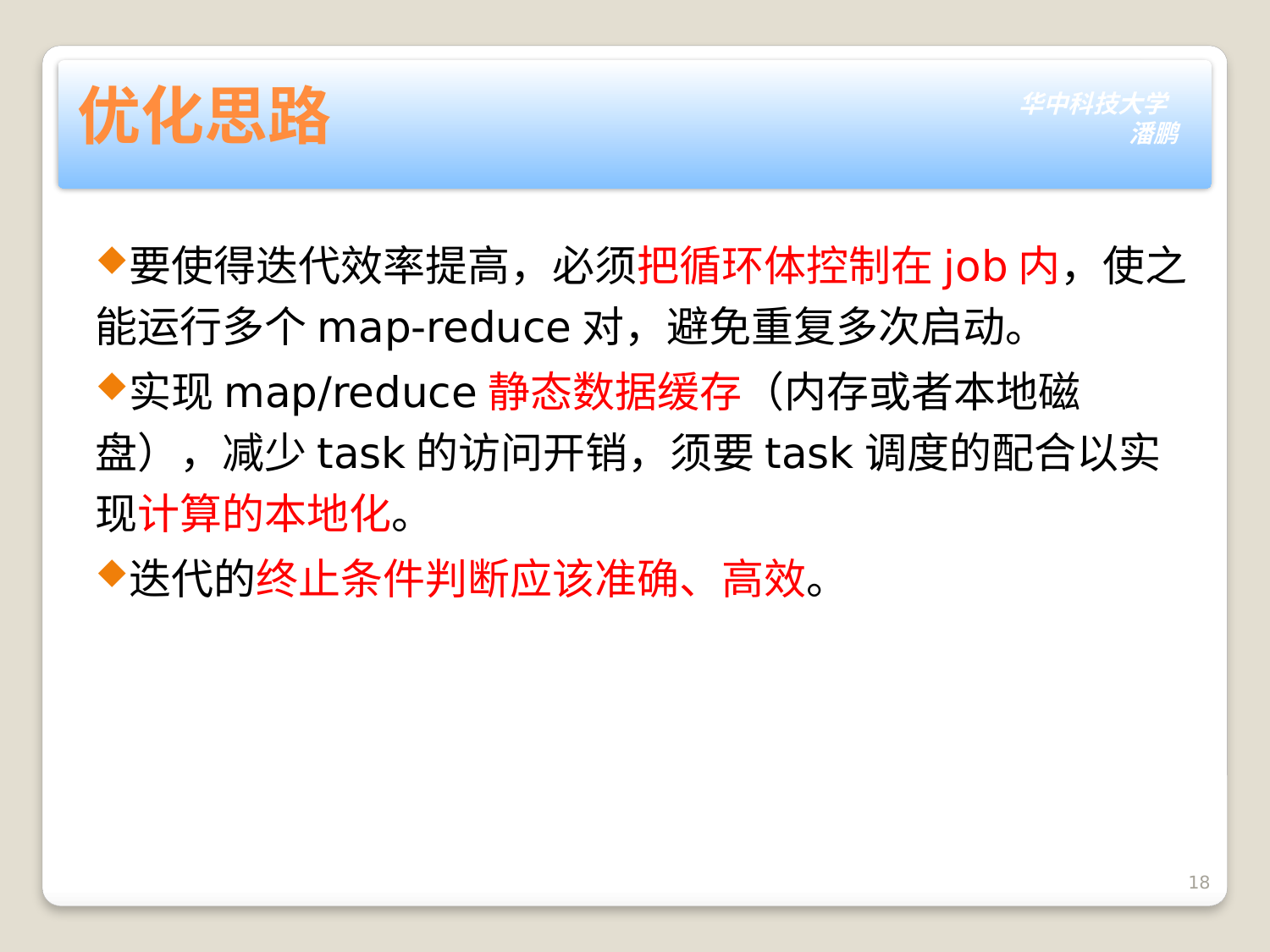

# 优化思路
要使得迭代效率提高，必须把循环体控制在job内，使之能运行多个map-reduce对，避免重复多次启动。
实现map/reduce静态数据缓存（内存或者本地磁盘），减少task的访问开销，须要task调度的配合以实现计算的本地化。
迭代的终止条件判断应该准确、高效。
18